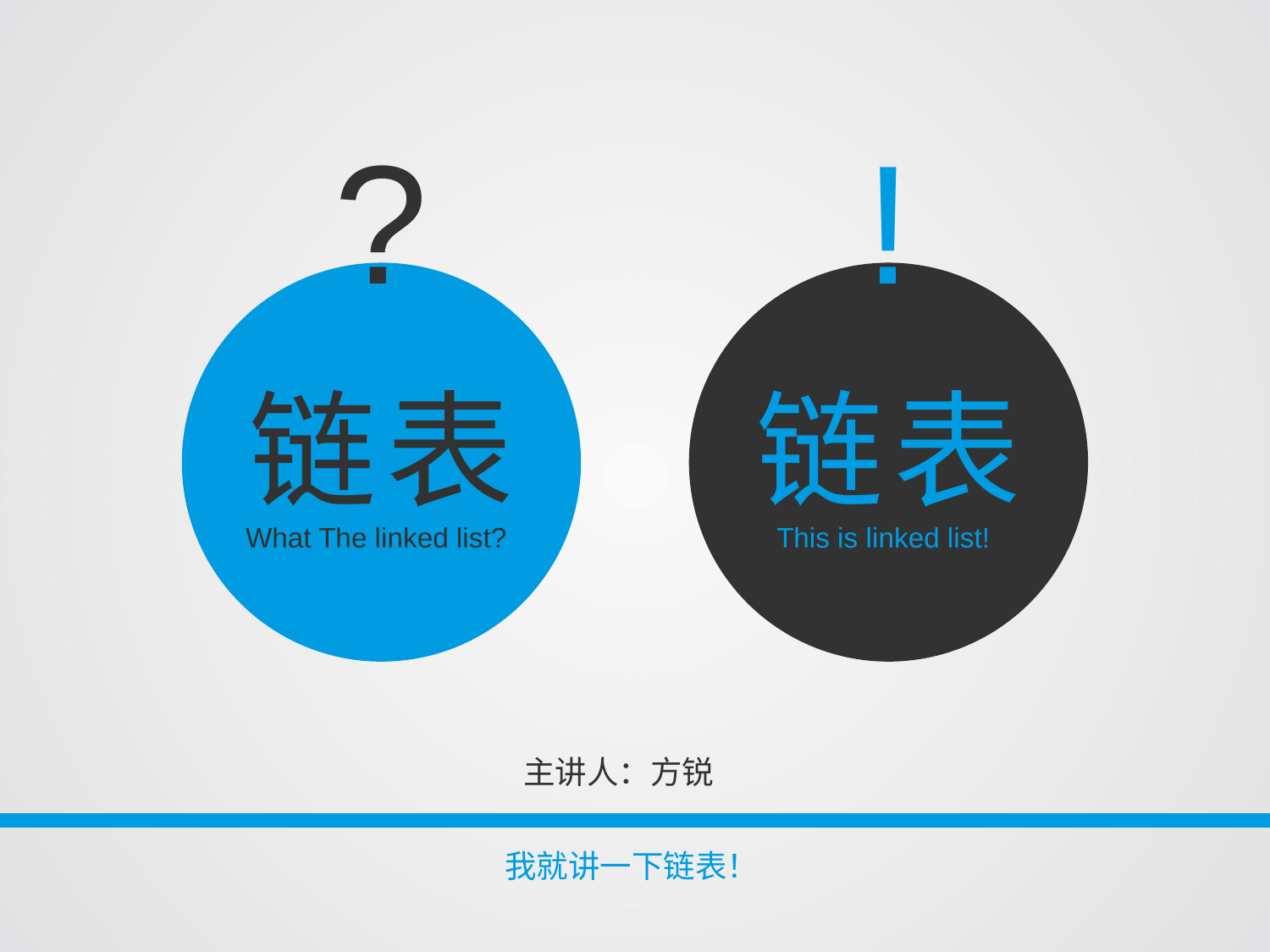

?

链表
What The linked list?
!

链表
This is linked list!
主讲人：方锐

我就讲一下链表！